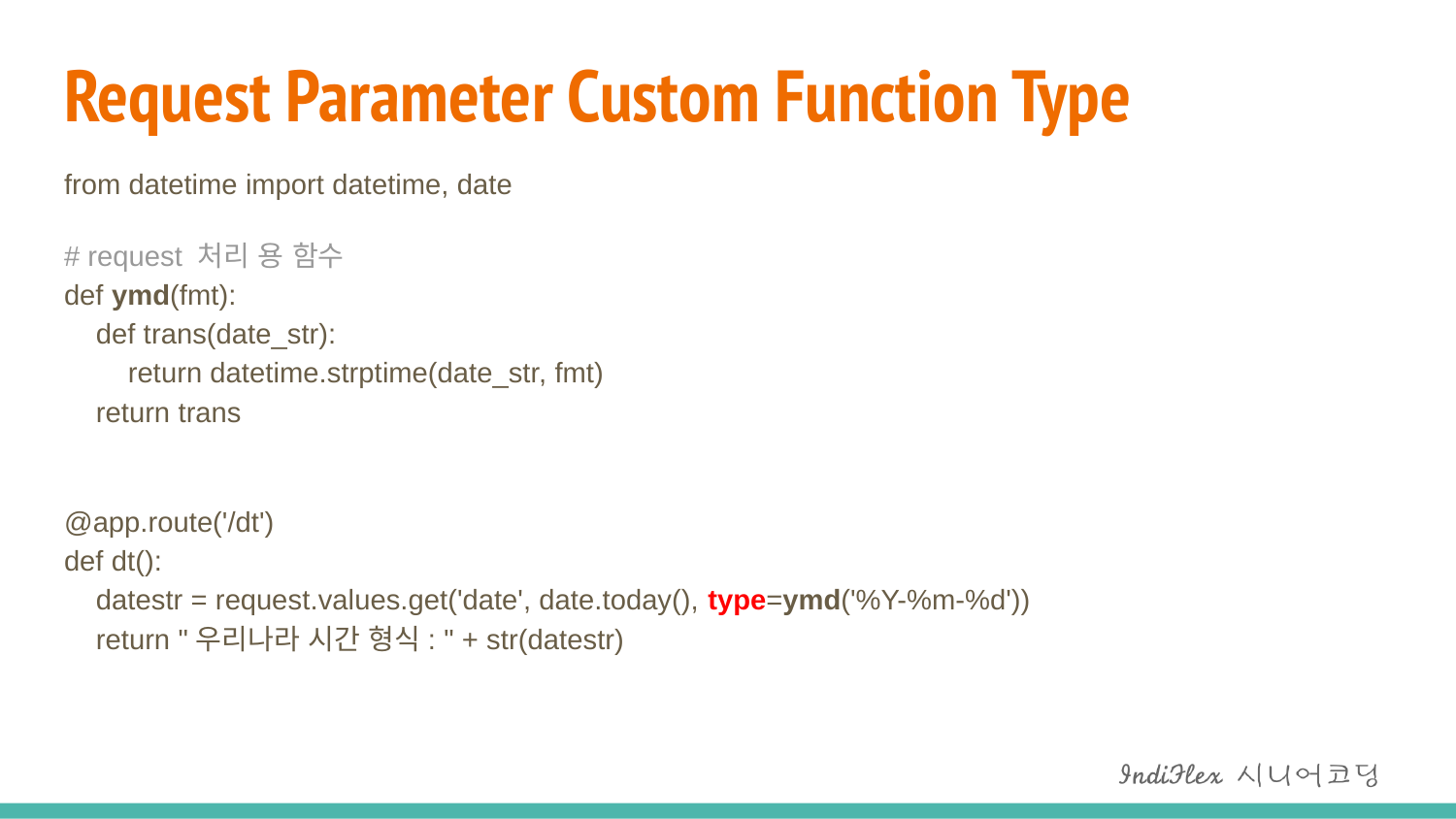

# Request Parameter Custom Function Type
from datetime import datetime, date
# request 처리 용 함수 def ymd(fmt): def trans(date_str): return datetime.strptime(date_str, fmt) return trans
@app.route('/dt')
def dt():
    datestr = request.values.get('date', date.today(), type=ymd('%Y-%m-%d'))
    return "우리나라 시간 형식: " + str(datestr)